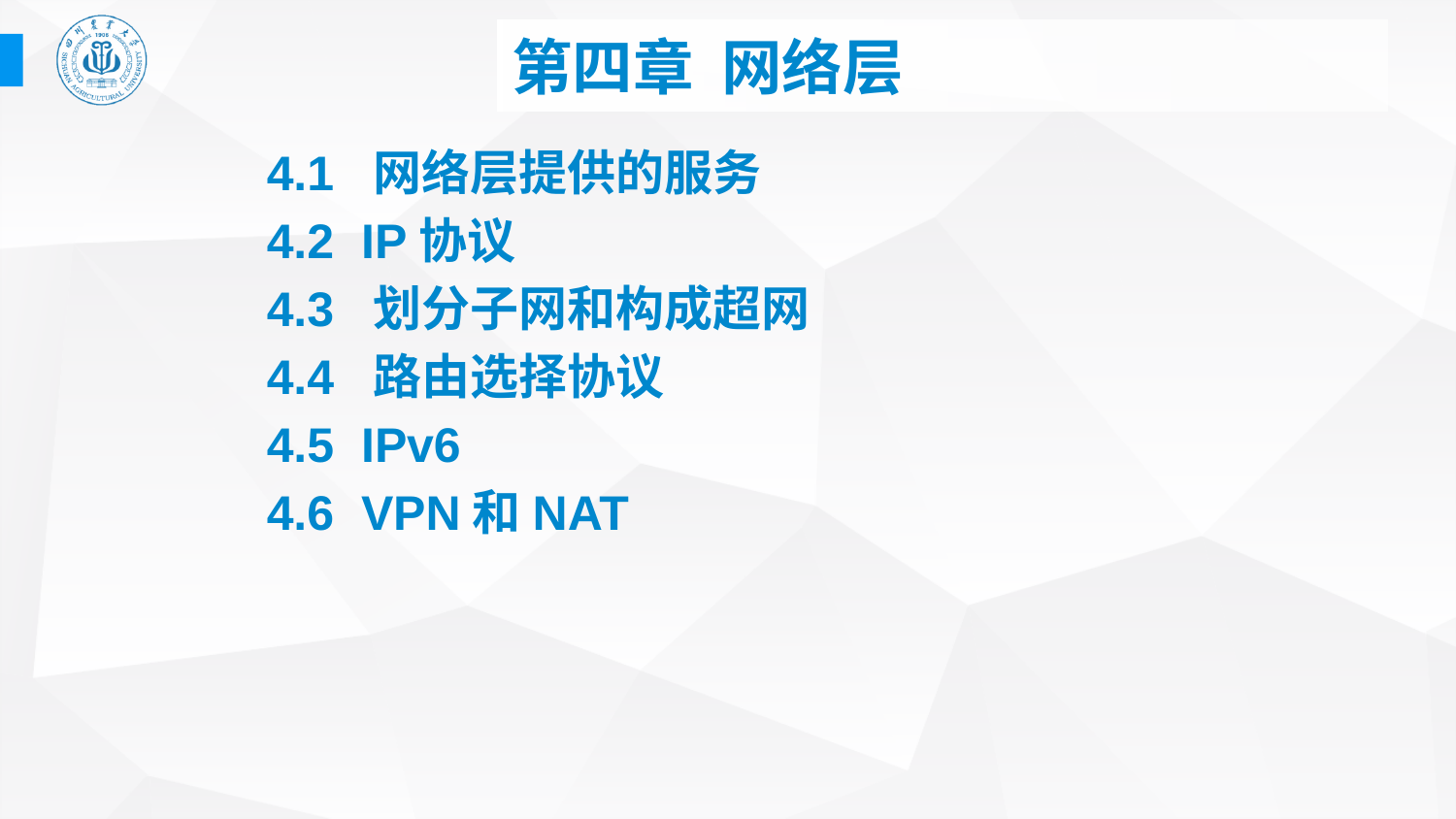

# 第四章  网络层
4.1  网络层提供的服务
4.2  IP协议
4.3  划分子网和构成超网
4.4  路由选择协议
4.5  IPv6
4.6  VPN和NAT